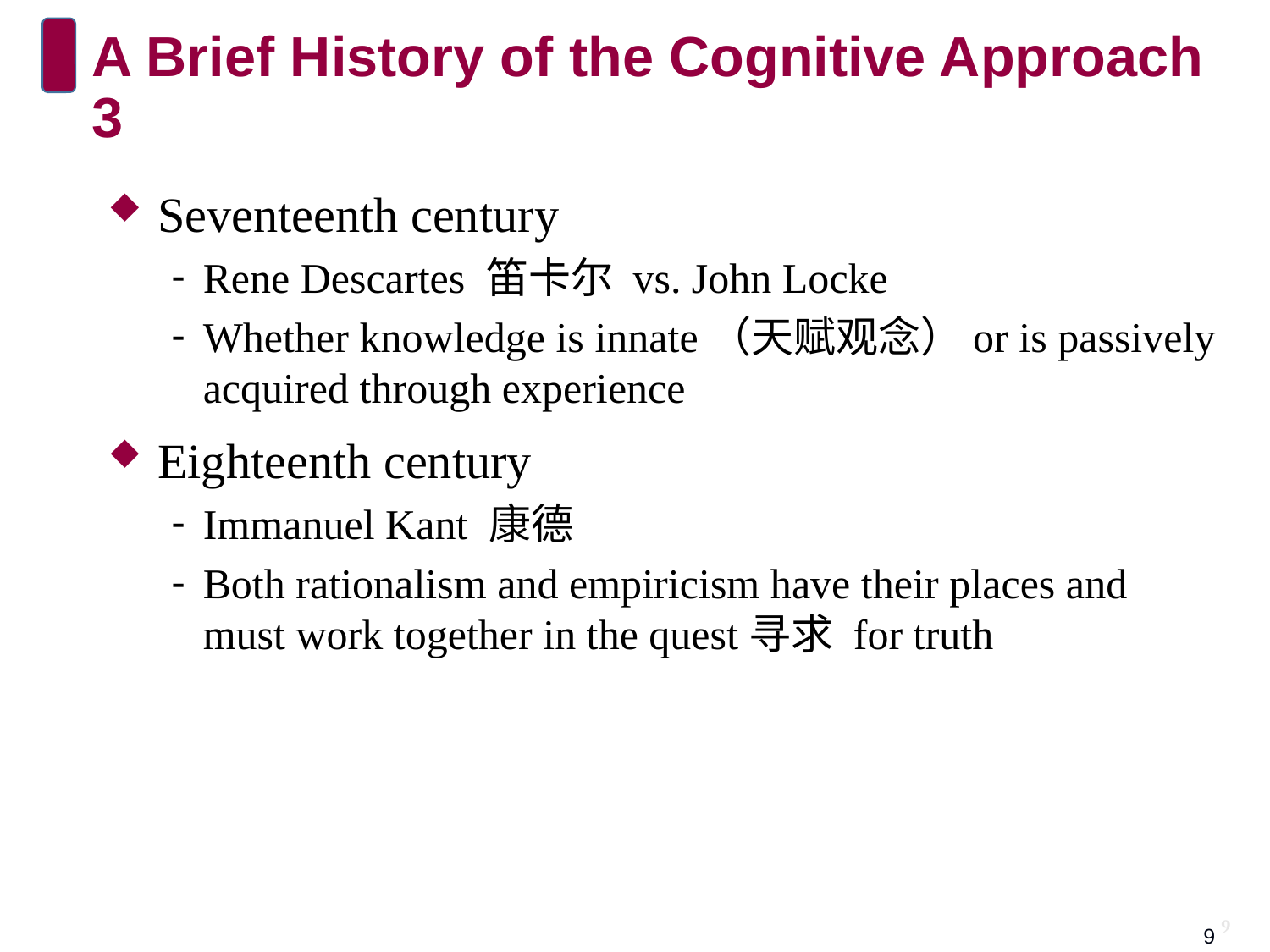

# A Brief History of the Cognitive Approach 3
Seventeenth century
Rene Descartes 笛卡尔 vs. John Locke
Whether knowledge is innate（天赋观念）or is passively acquired through experience
Eighteenth century
Immanuel Kant 康德
Both rationalism and empiricism have their places and must work together in the quest寻求 for truth
9
9